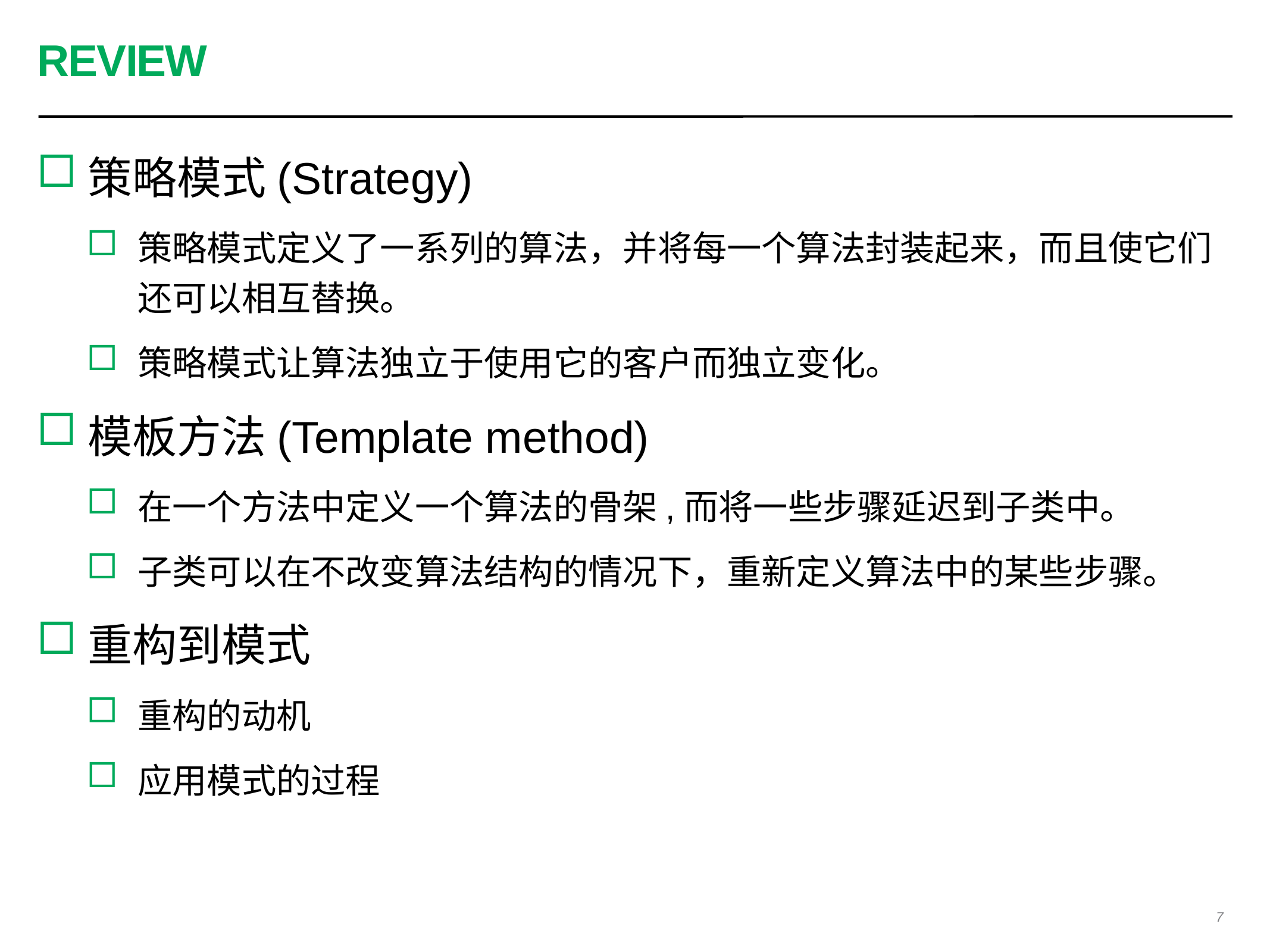

# Review
策略模式(Strategy)
策略模式定义了一系列的算法，并将每一个算法封装起来，而且使它们还可以相互替换。
策略模式让算法独立于使用它的客户而独立变化。
模板方法(Template method)
在一个方法中定义一个算法的骨架,而将一些步骤延迟到子类中。
子类可以在不改变算法结构的情况下，重新定义算法中的某些步骤。
重构到模式
重构的动机
应用模式的过程
7